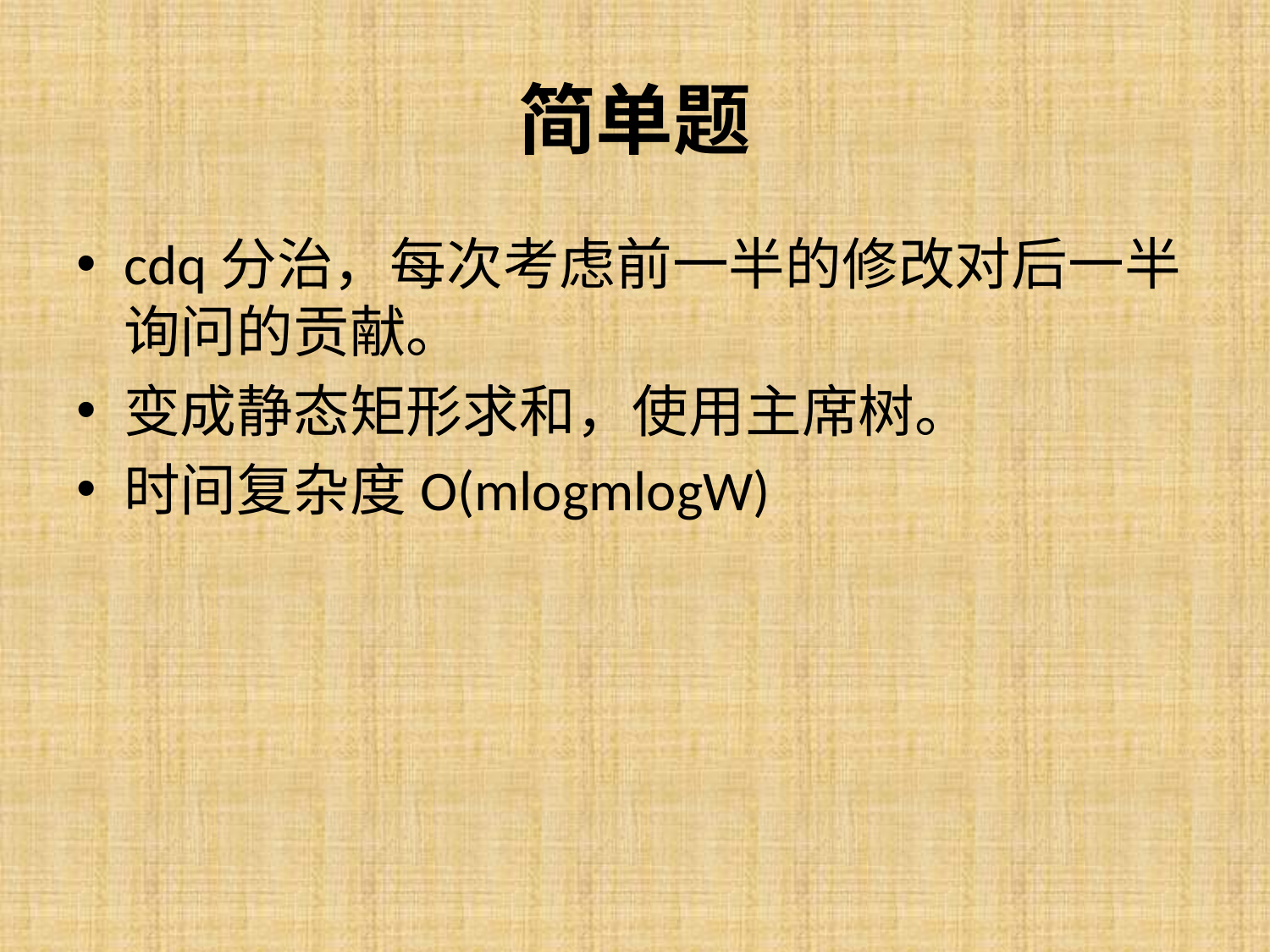

# 简单题
cdq分治，每次考虑前一半的修改对后一半询问的贡献。
变成静态矩形求和，使用主席树。
时间复杂度O(mlogmlogW)